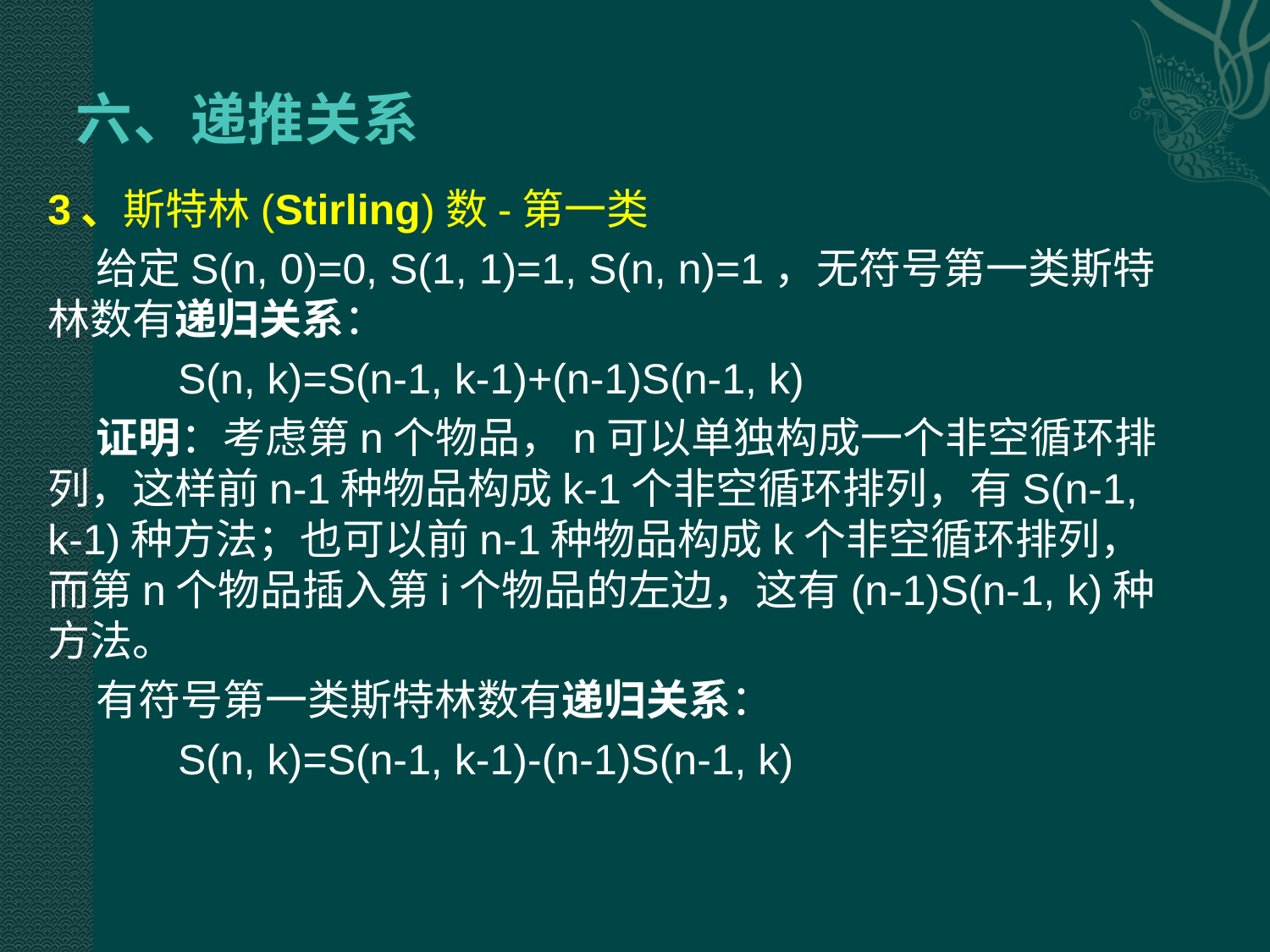

# 六、递推关系
3、斯特林(Stirling)数-第一类
    给定S(n, 0)=0, S(1, 1)=1, S(n, n)=1，无符号第一类斯特林数有递归关系：
           S(n, k)=S(n-1, k-1)+(n-1)S(n-1, k)
    证明：考虑第n个物品，n可以单独构成一个非空循环排列，这样前n-1种物品构成k-1个非空循环排列，有S(n-1, k-1)种方法；也可以前n-1种物品构成k个非空循环排列，而第n个物品插入第i个物品的左边，这有(n-1)S(n-1, k)种方法。
    有符号第一类斯特林数有递归关系：
           S(n, k)=S(n-1, k-1)-(n-1)S(n-1, k)